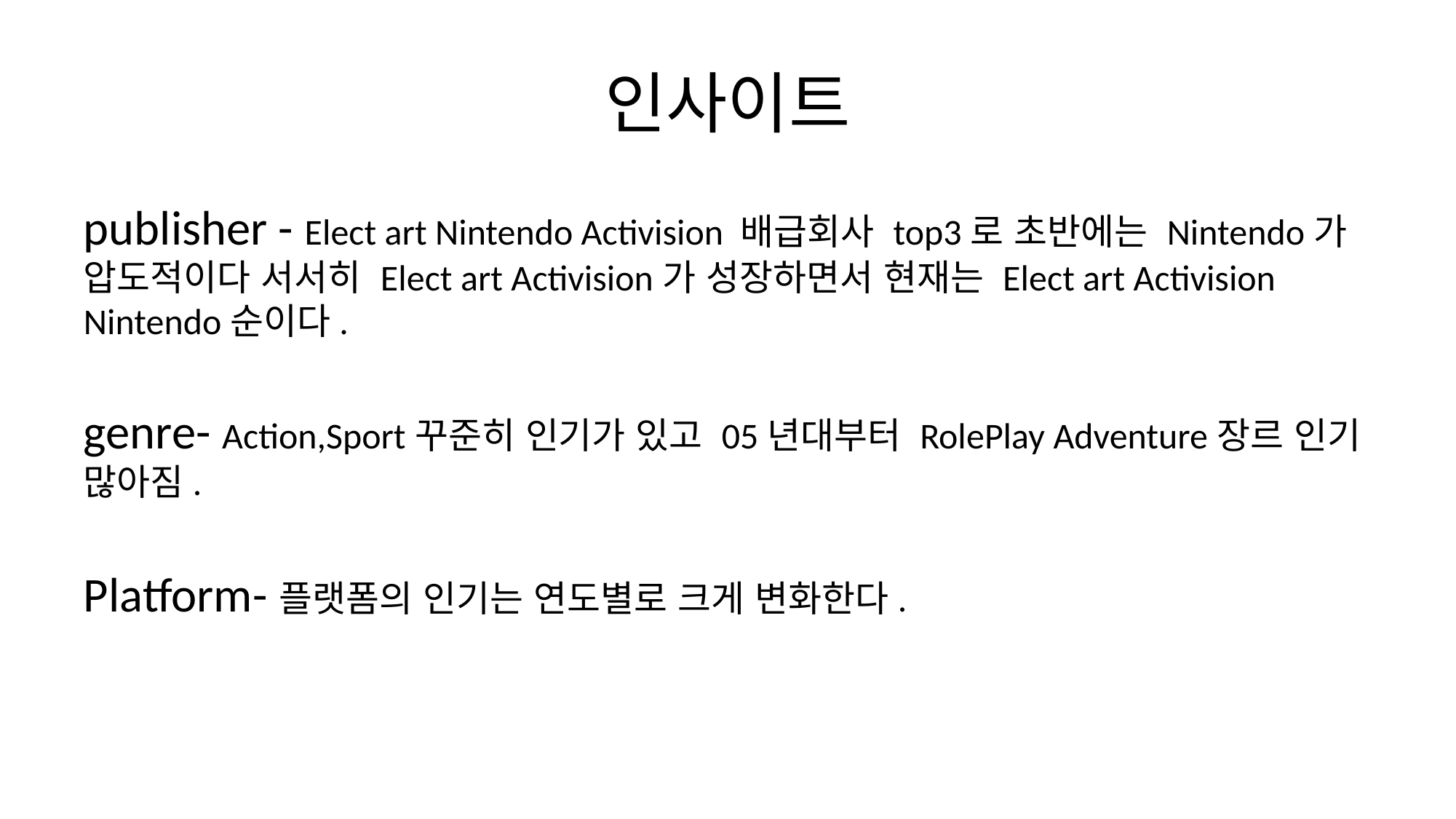

# 인사이트
publisher - Elect art Nintendo Activision 배급회사 top3로 초반에는 Nintendo가 압도적이다 서서히 Elect art Activision가 성장하면서 현재는 Elect art Activision Nintendo순이다.

genre- Action,Sport꾸준히 인기가 있고 05년대부터 RolePlay Adventure장르 인기 많아짐.

Platform-플랫폼의 인기는 연도별로 크게 변화한다.